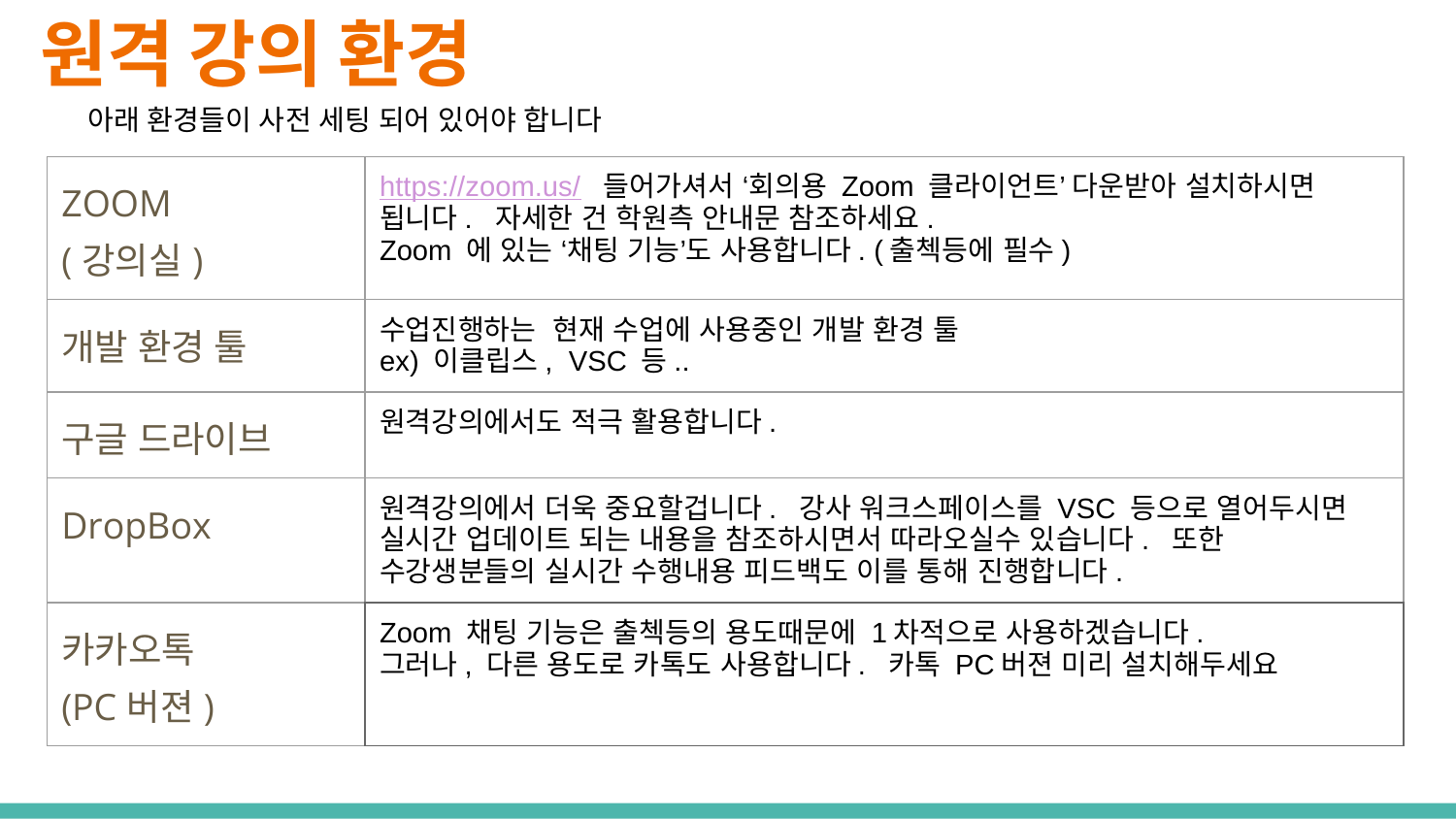

# 원격 강의 환경
아래 환경들이 사전 세팅 되어 있어야 합니다
| ZOOM (강의실) | https://zoom.us/ 들어가셔서 ‘회의용 Zoom 클라이언트’ 다운받아 설치하시면 됩니다. 자세한 건 학원측 안내문 참조하세요. Zoom 에 있는 ‘채팅 기능’도 사용합니다. (출첵등에 필수) |
| --- | --- |
| 개발 환경 툴 | 수업진행하는 현재 수업에 사용중인 개발 환경 툴 ex) 이클립스, VSC 등.. |
| 구글 드라이브 | 원격강의에서도 적극 활용합니다. |
| DropBox | 원격강의에서 더욱 중요할겁니다. 강사 워크스페이스를 VSC 등으로 열어두시면 실시간 업데이트 되는 내용을 참조하시면서 따라오실수 있습니다. 또한 수강생분들의 실시간 수행내용 피드백도 이를 통해 진행합니다. |
| 카카오톡 (PC버젼) | Zoom 채팅 기능은 출첵등의 용도때문에 1차적으로 사용하겠습니다. 그러나, 다른 용도로 카톡도 사용합니다. 카톡 PC버젼 미리 설치해두세요 |